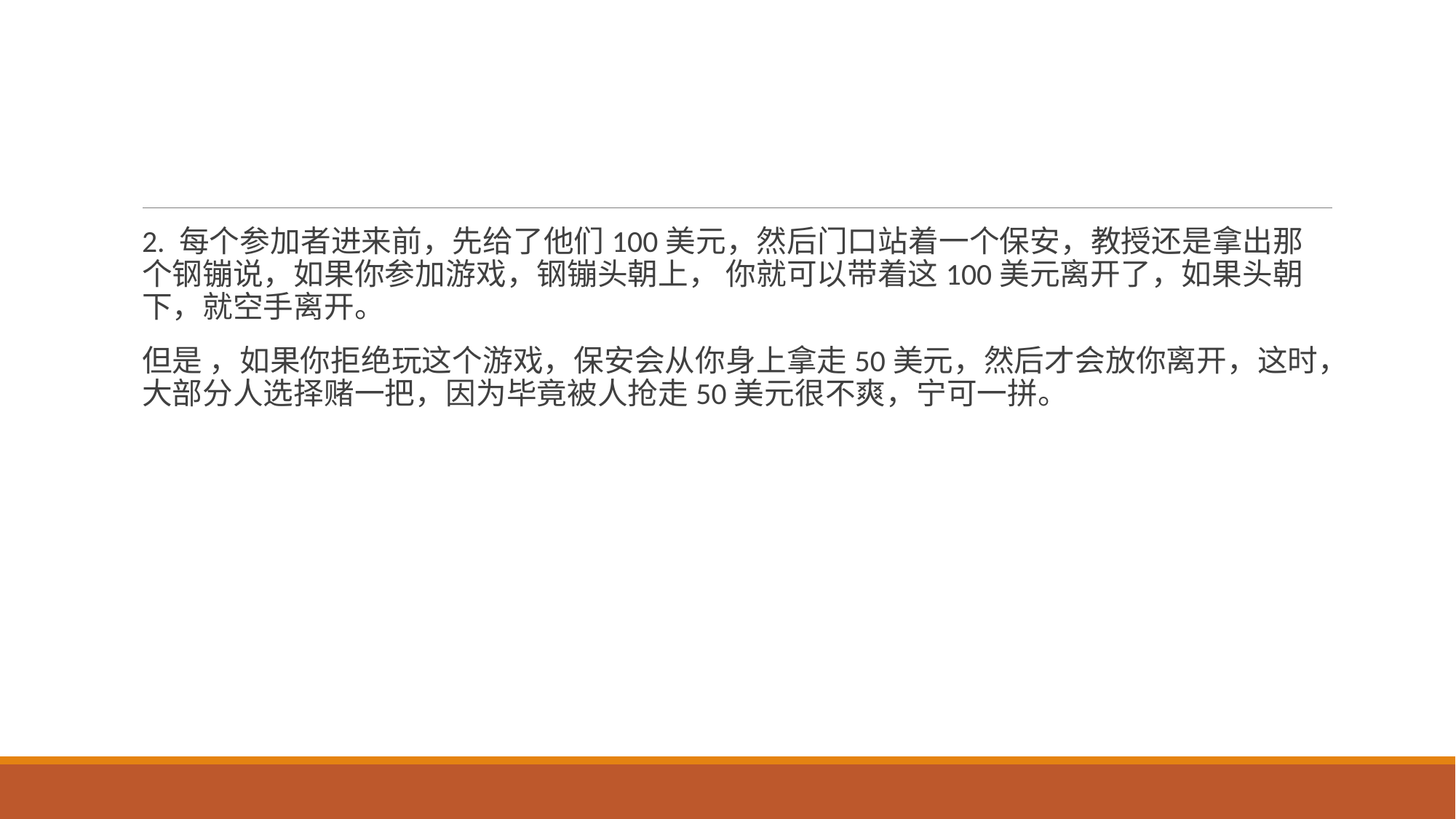

2. 每个参加者进来前，先给了他们100美元，然后门口站着一个保安，教授还是拿出那个钢镚说，如果你参加游戏，钢镚头朝上， 你就可以带着这100美元离开了，如果头朝下，就空手离开。
但是 ，如果你拒绝玩这个游戏，保安会从你身上拿走50美元，然后才会放你离开，这时，大部分人选择赌一把，因为毕竟被人抢走50美元很不爽，宁可一拼。